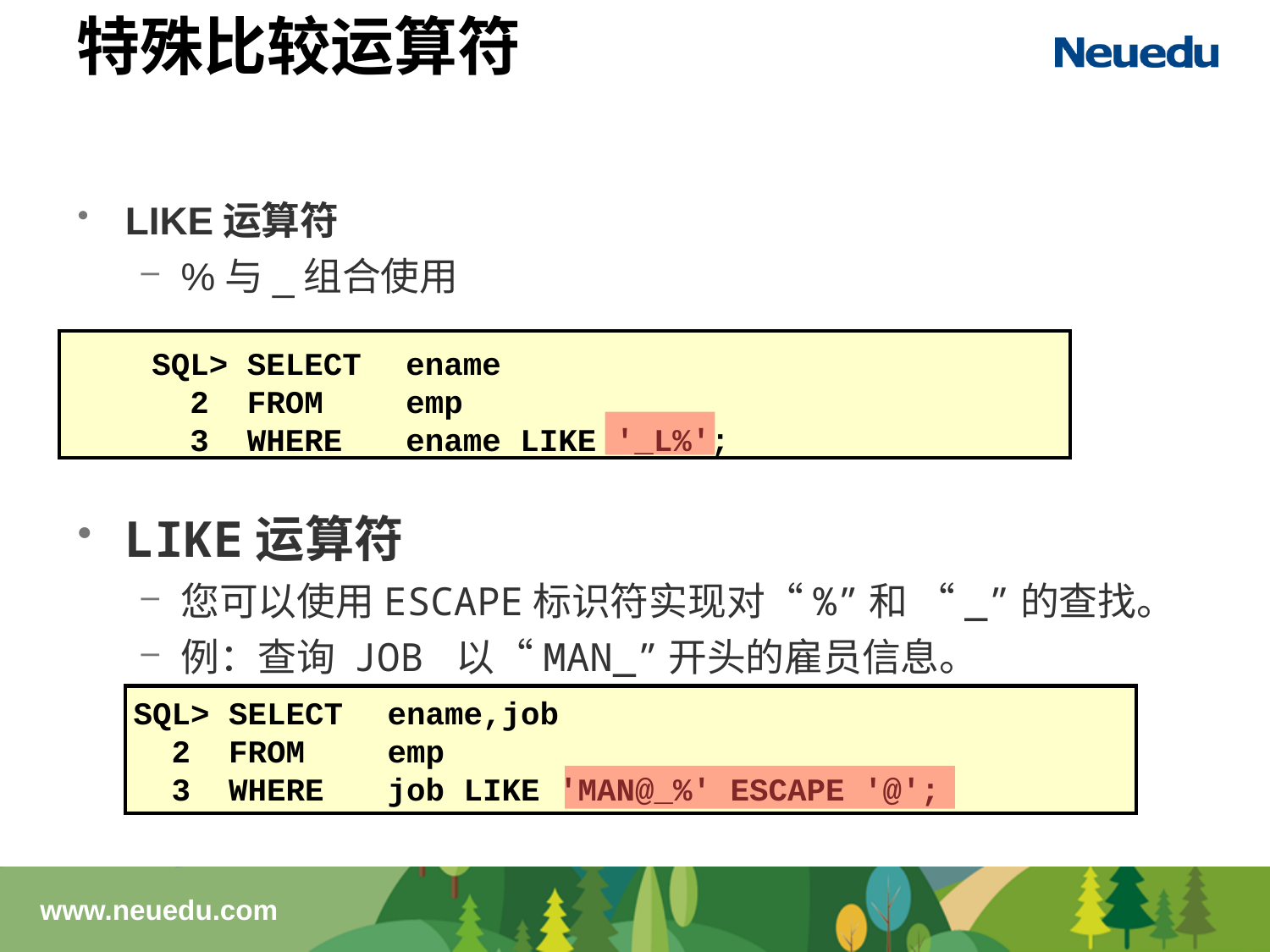

# 特殊比较运算符
LIKE运算符
%与_组合使用

SQL> SELECT	ename
  2  FROM 	emp
  3  WHERE	ename LIKE '_L%';

LIKE运算符
您可以使用ESCAPE标识符实现对“%”和 “_”的查找。
例：查询 JOB 以“MAN_”开头的雇员信息。

SQL> SELECT	ename,job
  2  FROM 	emp
  3  WHERE	job LIKE 'MAN@_%' ESCAPE '@';